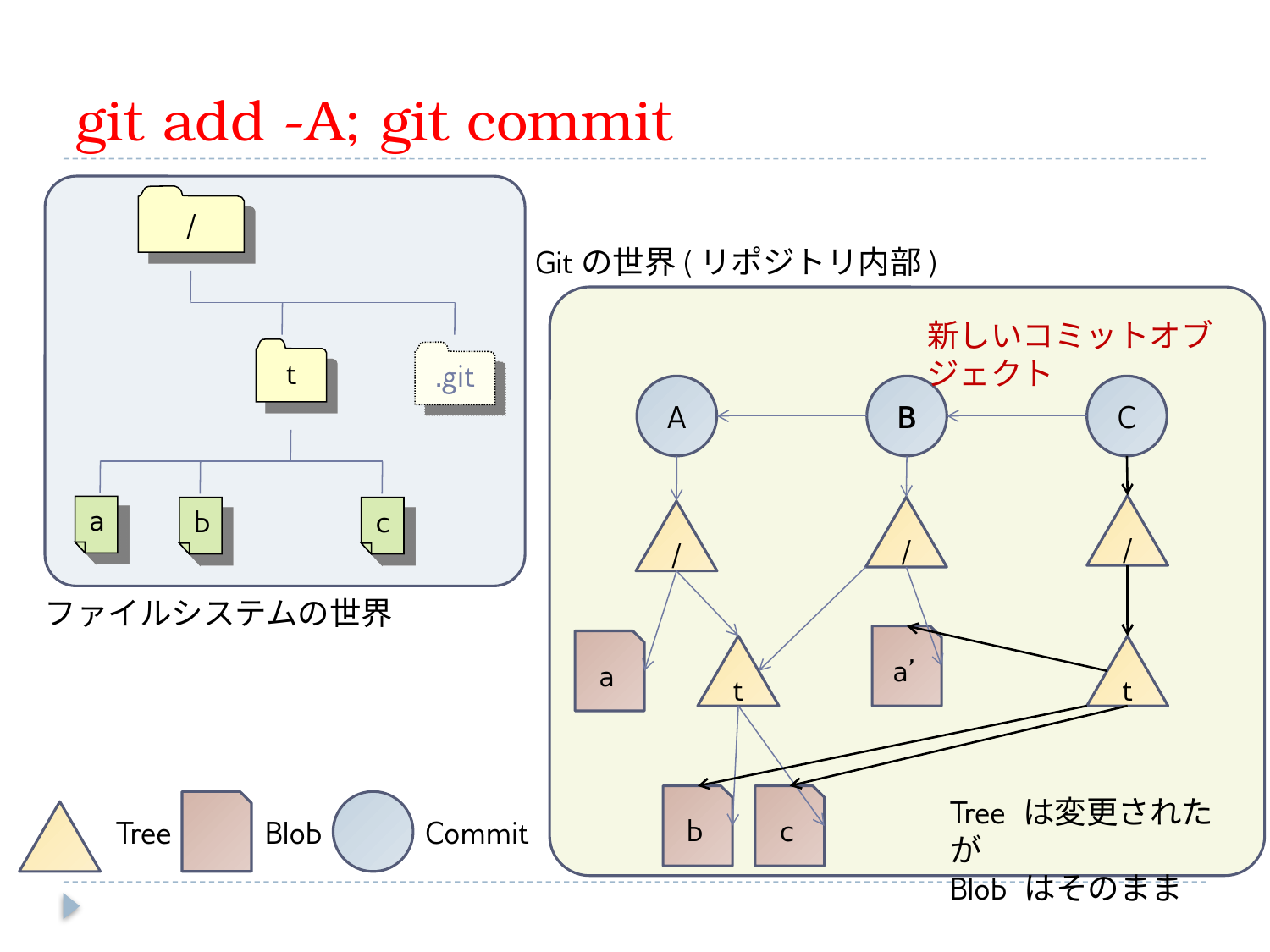

# git add -A; git commit

/
t
.git
a
b
c
Gitの世界(リポジトリ内部)

新しいコミットオブジェクト
A
B
C
/
/
/
ファイルシステムの世界
a’
a
t
t
b
c
Tree は変更されたが
Blob はそのまま

Tree
Blob
Commit